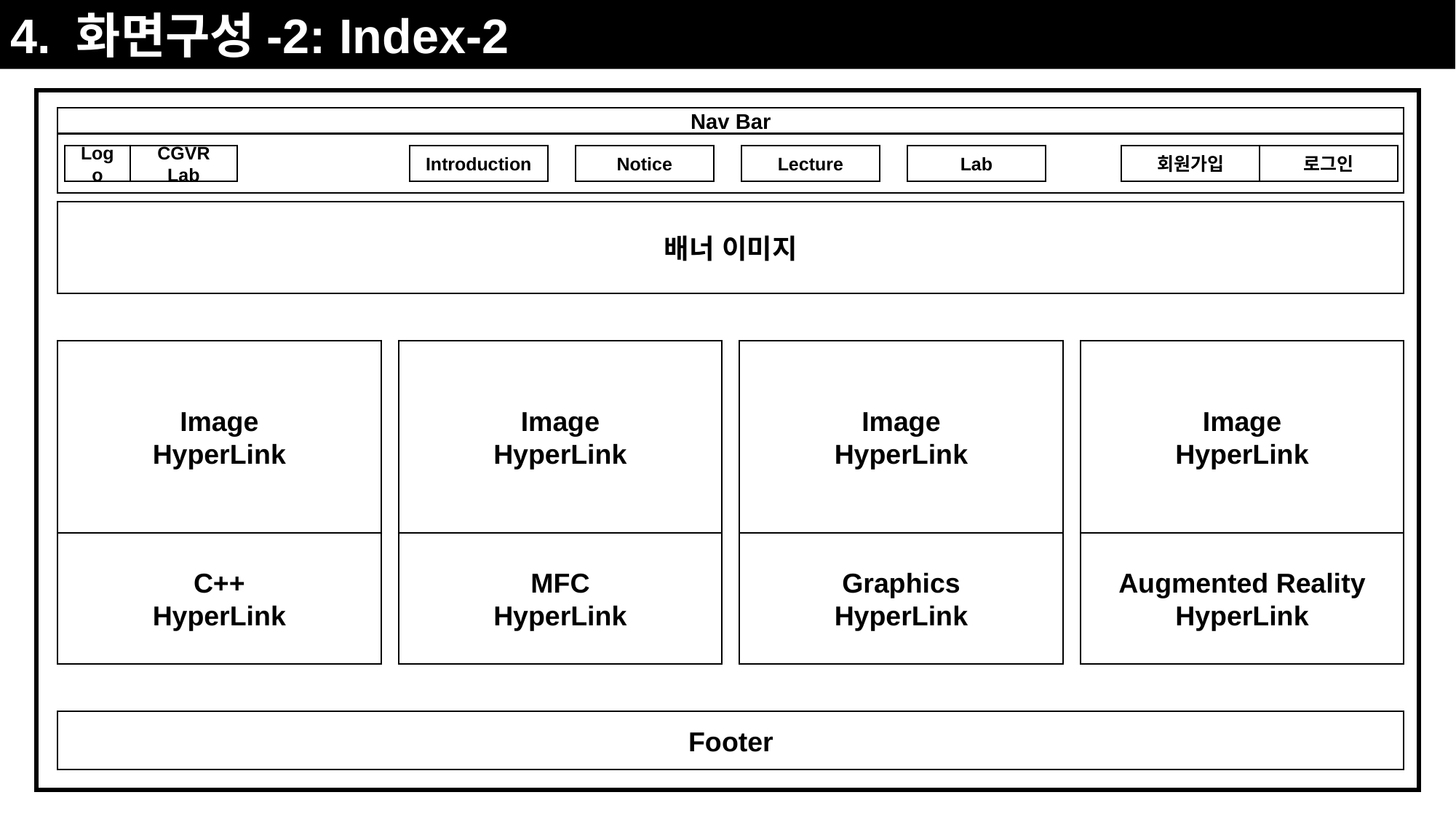

4. 화면구성-2: Index-2

Nav Bar

Logo
CGVR Lab
Introduction
Notice
Lecture
Lab
회원가입
로그인
배너 이미지
Image
HyperLink
C++
HyperLink
Image
HyperLink
MFC
HyperLink
Image
HyperLink
Graphics
HyperLink
Image
HyperLink
Augmented Reality HyperLink
Footer